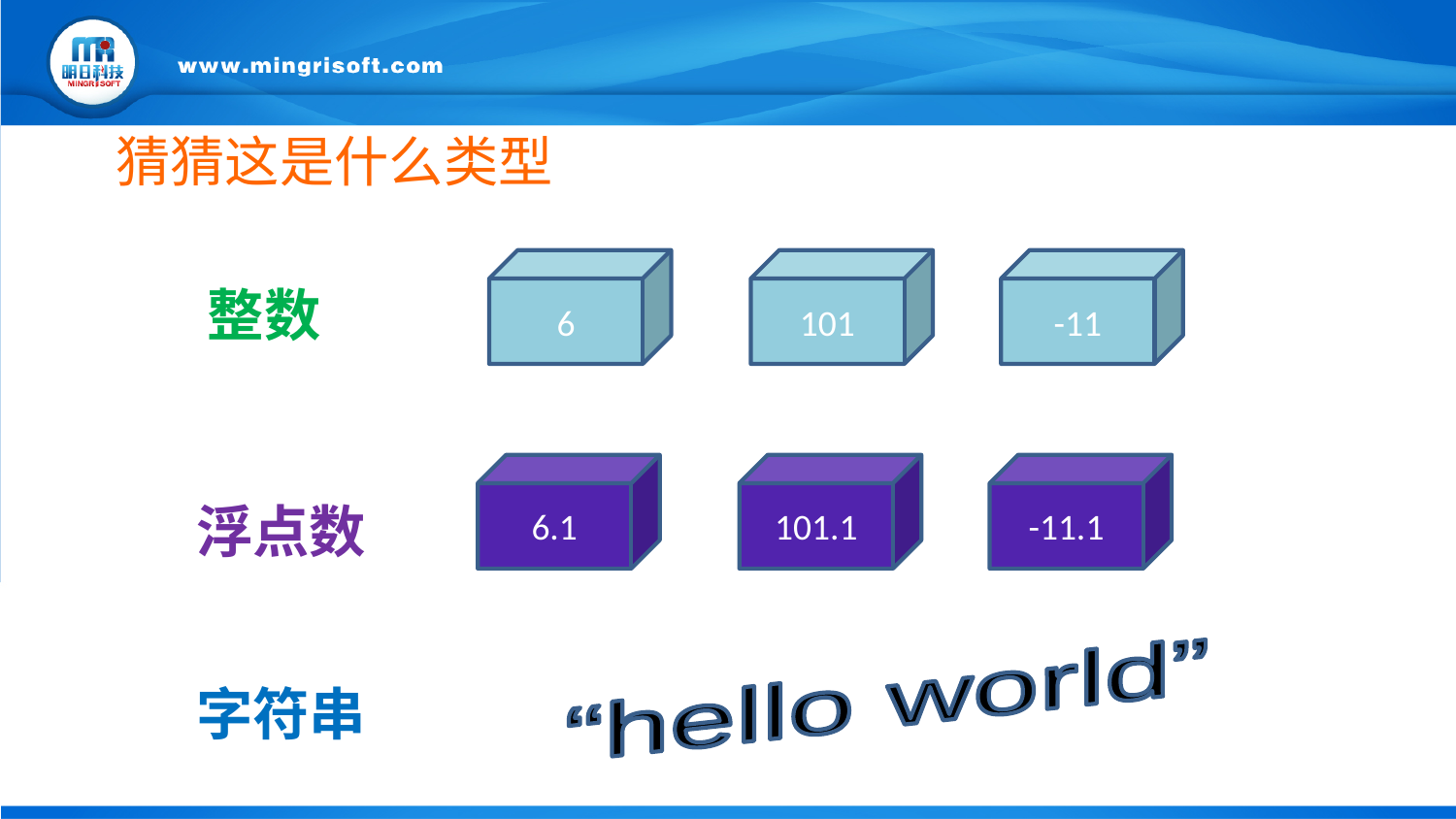

猜猜这是什么类型
6
101
-11
整数
6.1
101.1
-11.1
浮点数
“hello world”
字符串